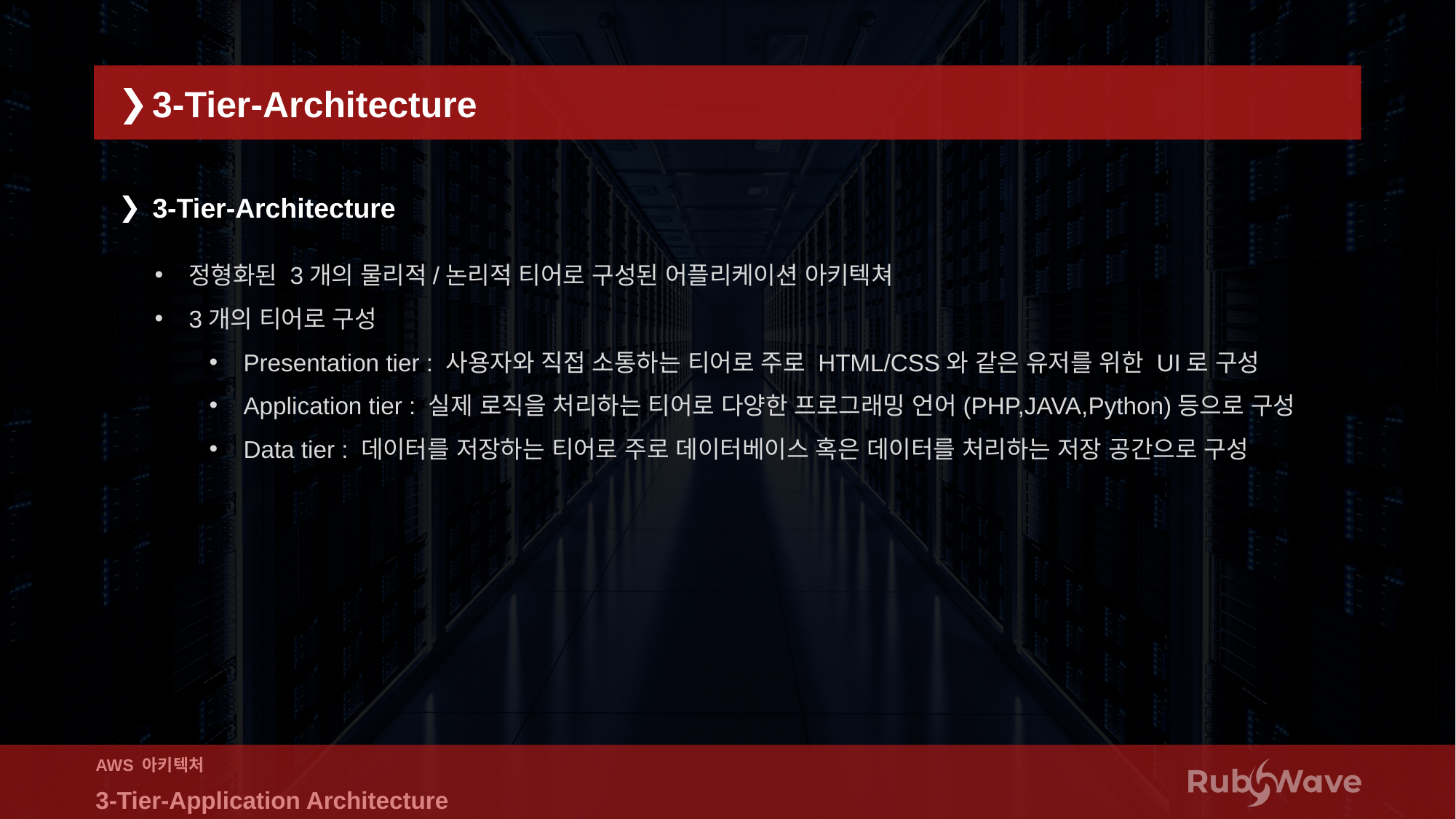

# 3-Tier-Architecture
3-Tier-Architecture
정형화된 3개의 물리적/논리적 티어로 구성된 어플리케이션 아키텍쳐
3개의 티어로 구성
Presentation tier : 사용자와 직접 소통하는 티어로 주로 HTML/CSS와 같은 유저를 위한 UI로 구성
Application tier : 실제 로직을 처리하는 티어로 다양한 프로그래밍 언어(PHP,JAVA,Python)등으로 구성
Data tier : 데이터를 저장하는 티어로 주로 데이터베이스 혹은 데이터를 처리하는 저장 공간으로 구성